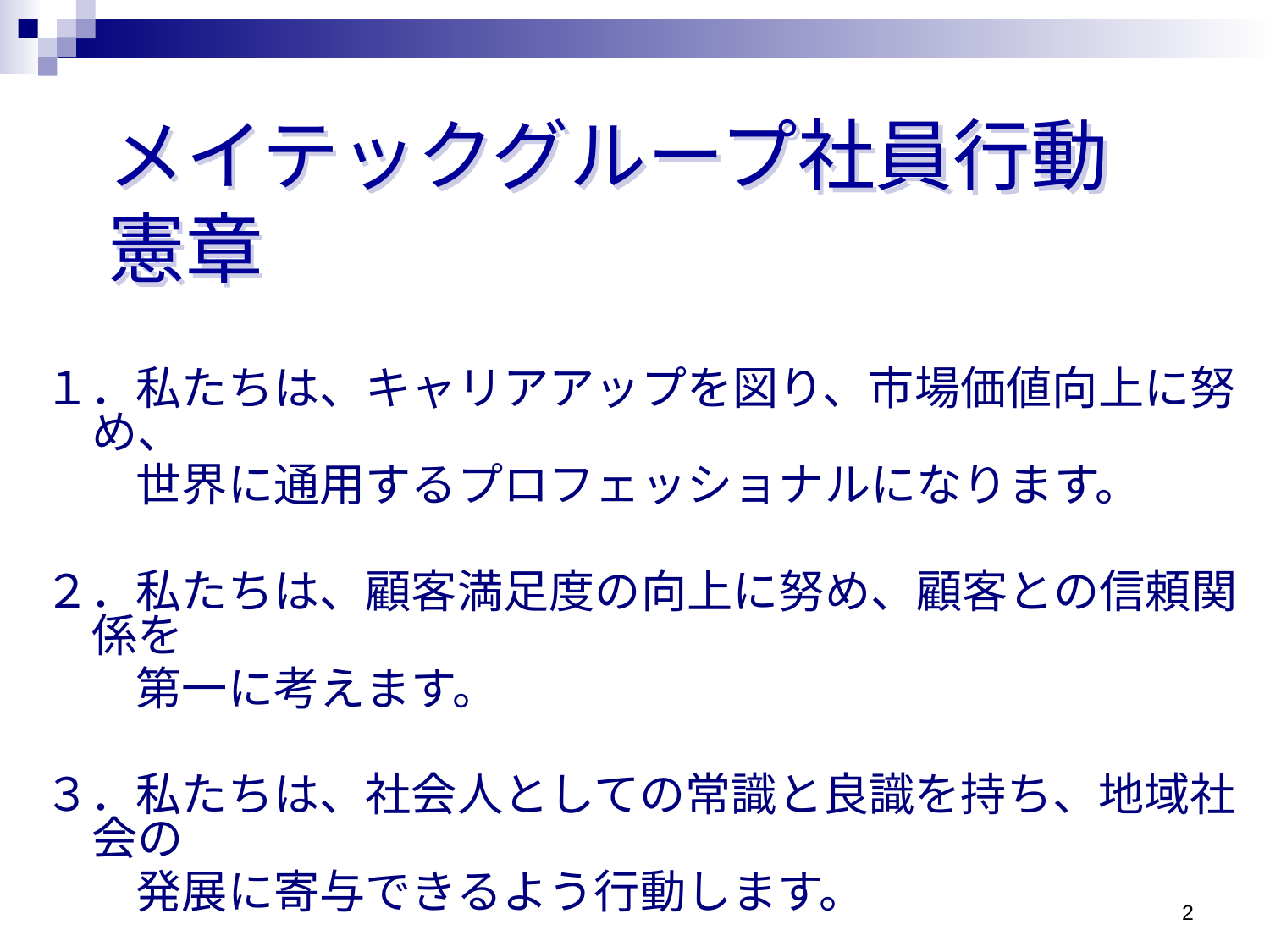

# メイテックグループ社員行動憲章
１．私たちは、キャリアアップを図り、市場価値向上に努め、
　　世界に通用するプロフェッショナルになります。

２．私たちは、顧客満足度の向上に努め、顧客との信頼関係を
　　第一に考えます。

３．私たちは、社会人としての常識と良識を持ち、地域社会の
　　発展に寄与できるよう行動します。
2